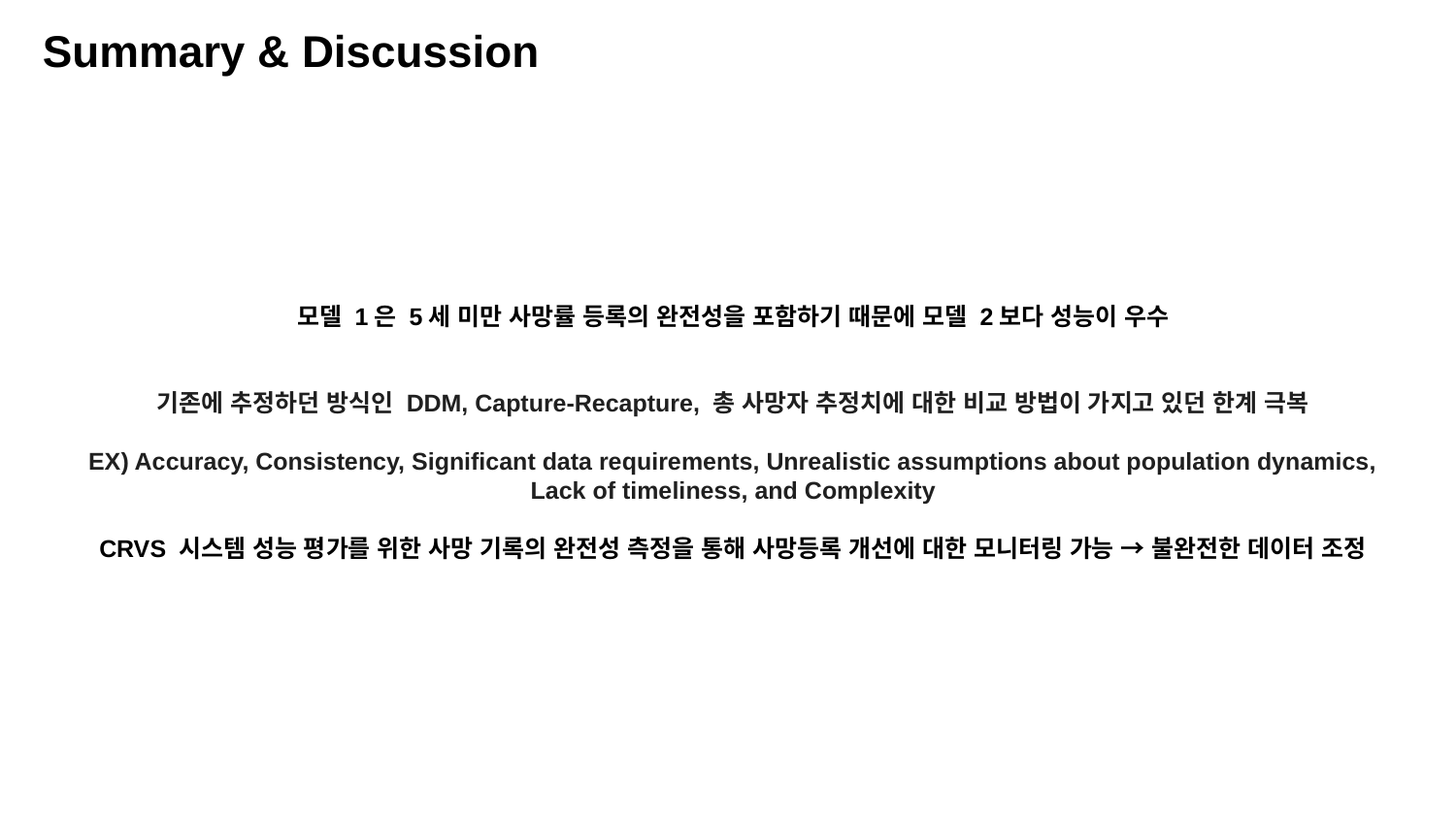

Summary & Discussion
모델 1은 5세 미만 사망률 등록의 완전성을 포함하기 때문에 모델 2보다 성능이 우수

기존에 추정하던 방식인 DDM, Capture-Recapture, 총 사망자 추정치에 대한 비교 방법이 가지고 있던 한계 극복

EX) Accuracy, Consistency, Significant data requirements, Unrealistic assumptions about population dynamics, Lack of timeliness, and Complexity

CRVS 시스템 성능 평가를 위한 사망 기록의 완전성 측정을 통해 사망등록 개선에 대한 모니터링 가능 → 불완전한 데이터 조정